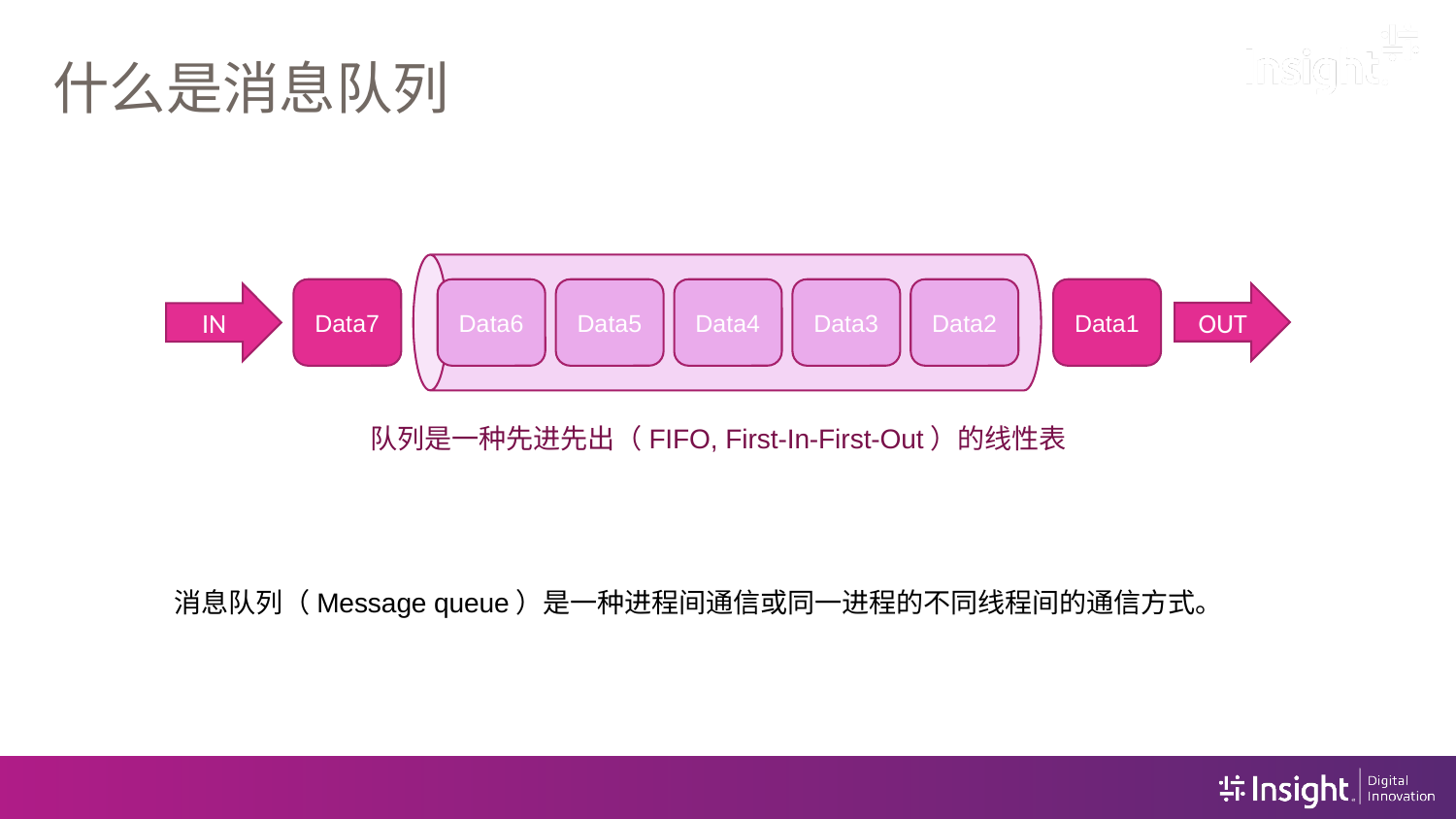

# 什么是消息队列

Data7
Data3
Data2
Data1
Data4
Data6
Data5
OUT
IN
队列是一种先进先出（FIFO, First-In-First-Out）的线性表
消息队列（Message queue）是一种进程间通信或同一进程的不同线程间的通信方式。
消费者
消费者
生产者

队列
交换机
消费者